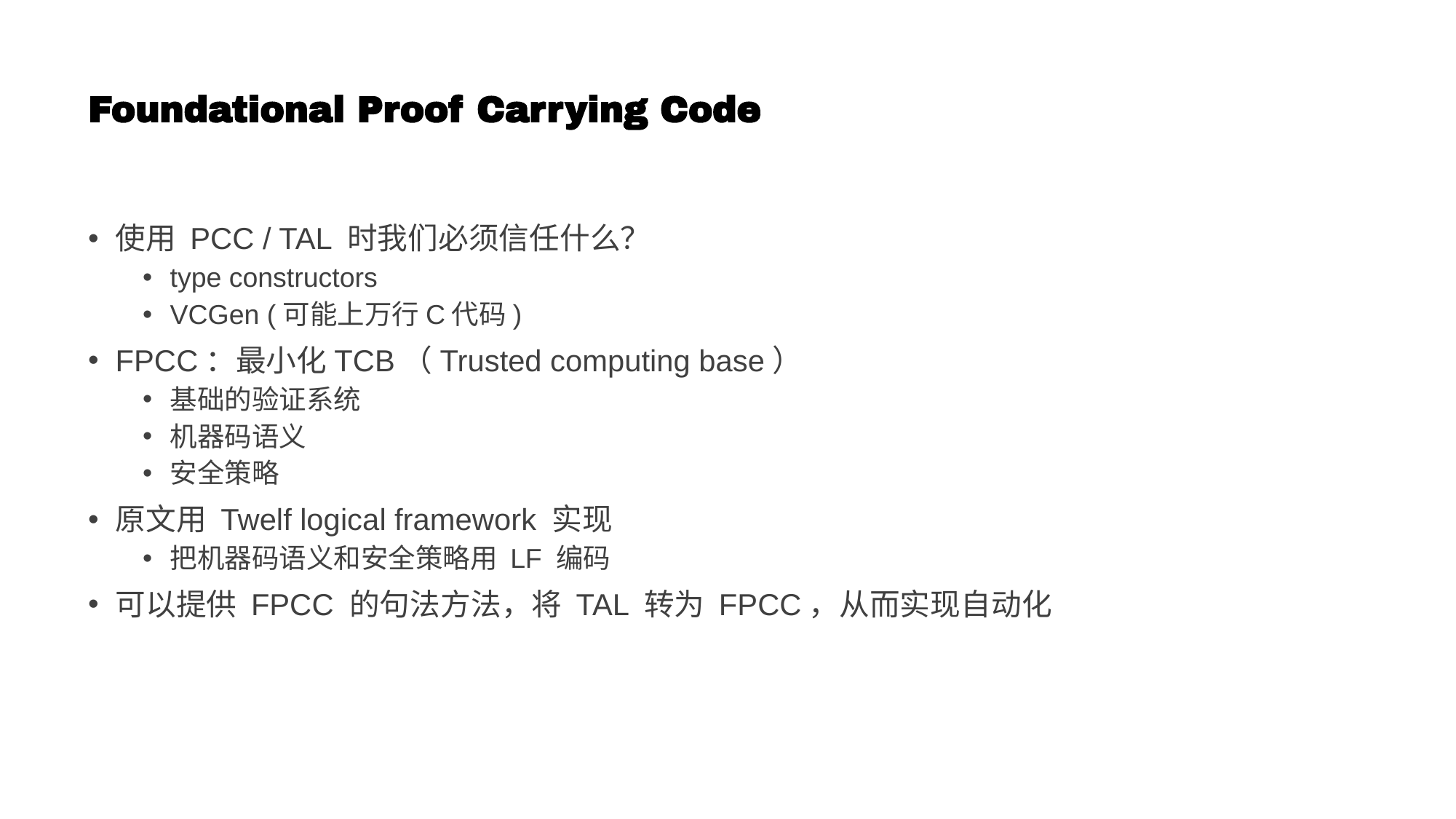

# Foundational Proof Carrying Code
使用 PCC / TAL 时我们必须信任什么？
type constructors
VCGen (可能上万行C代码)
FPCC：最小化TCB（Trusted computing base）
基础的验证系统
机器码语义
安全策略
原文用 Twelf logical framework 实现
把机器码语义和安全策略用 LF 编码
可以提供 FPCC 的句法方法，将 TAL 转为 FPCC，从而实现自动化